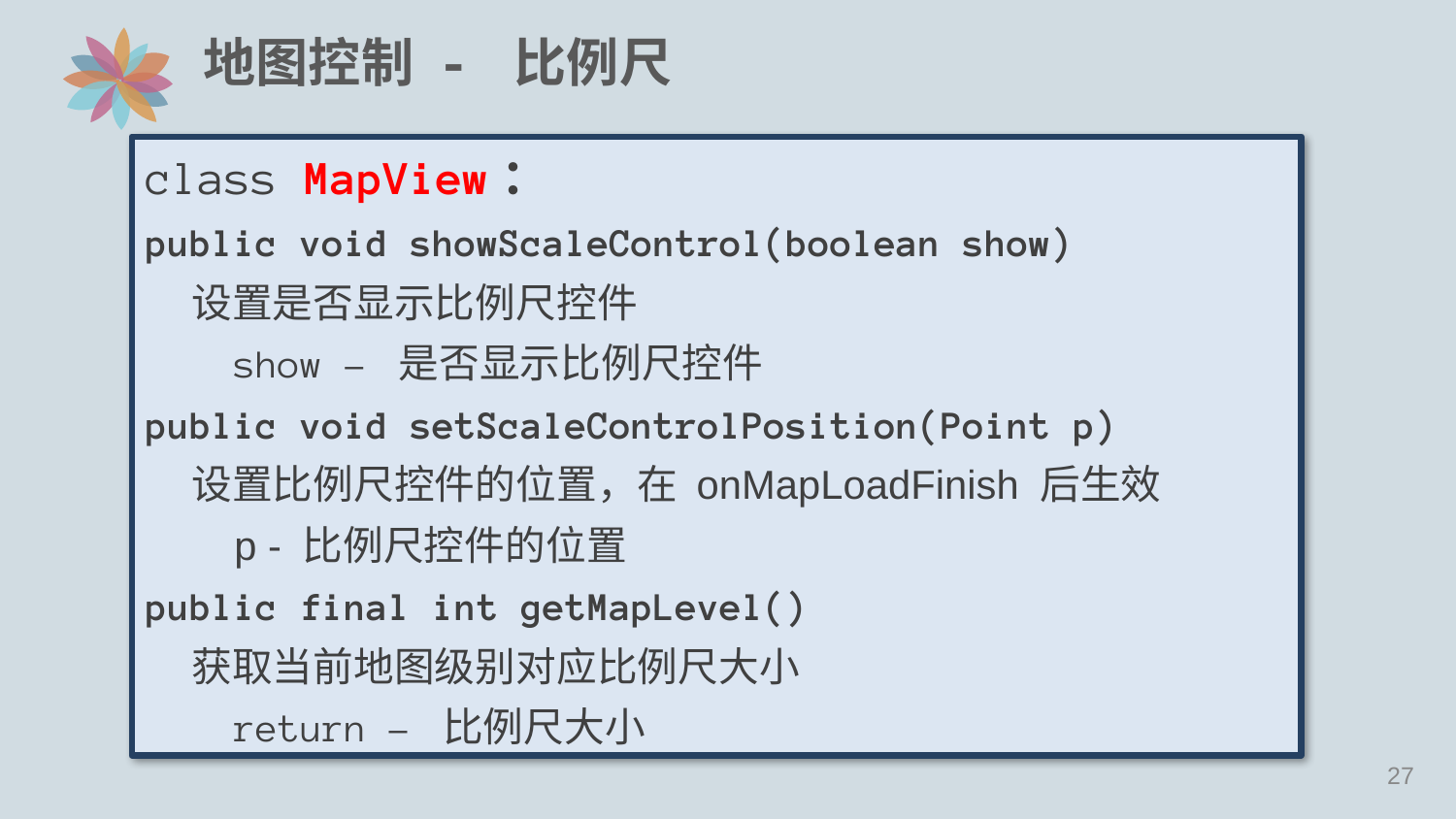

# 地图控制 - 比例尺
class MapView：
public void showScaleControl(boolean show)
    设置是否显示比例尺控件
    show - 是否显示比例尺控件
public void setScaleControlPosition(Point p)
    设置比例尺控件的位置，在 onMapLoadFinish 后生效
    p - 比例尺控件的位置
public final int getMapLevel()
    获取当前地图级别对应比例尺大小
    return - 比例尺大小

27